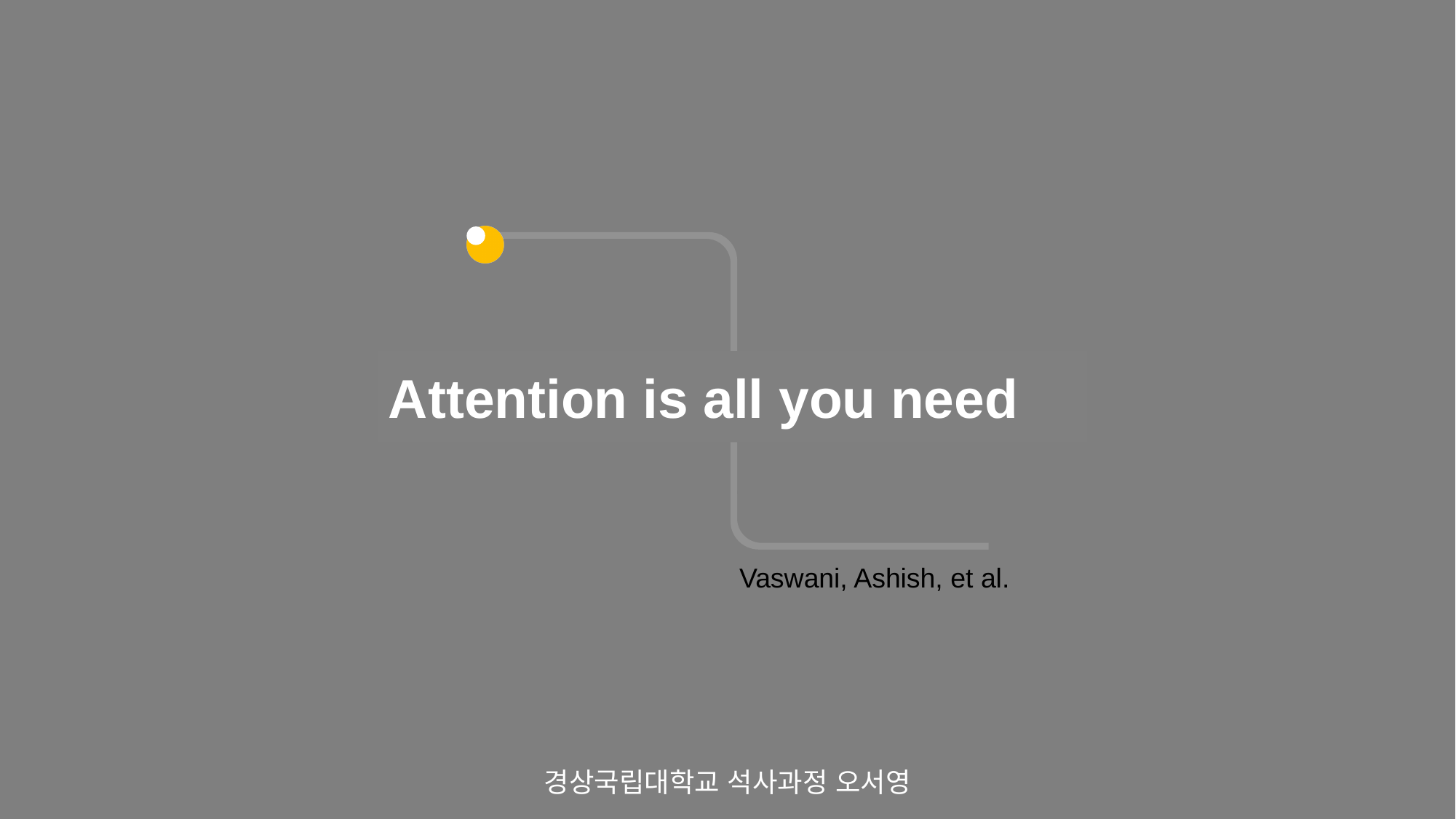

Attention is all you need
Vaswani, Ashish, et al.
경상국립대학교 석사과정 오서영